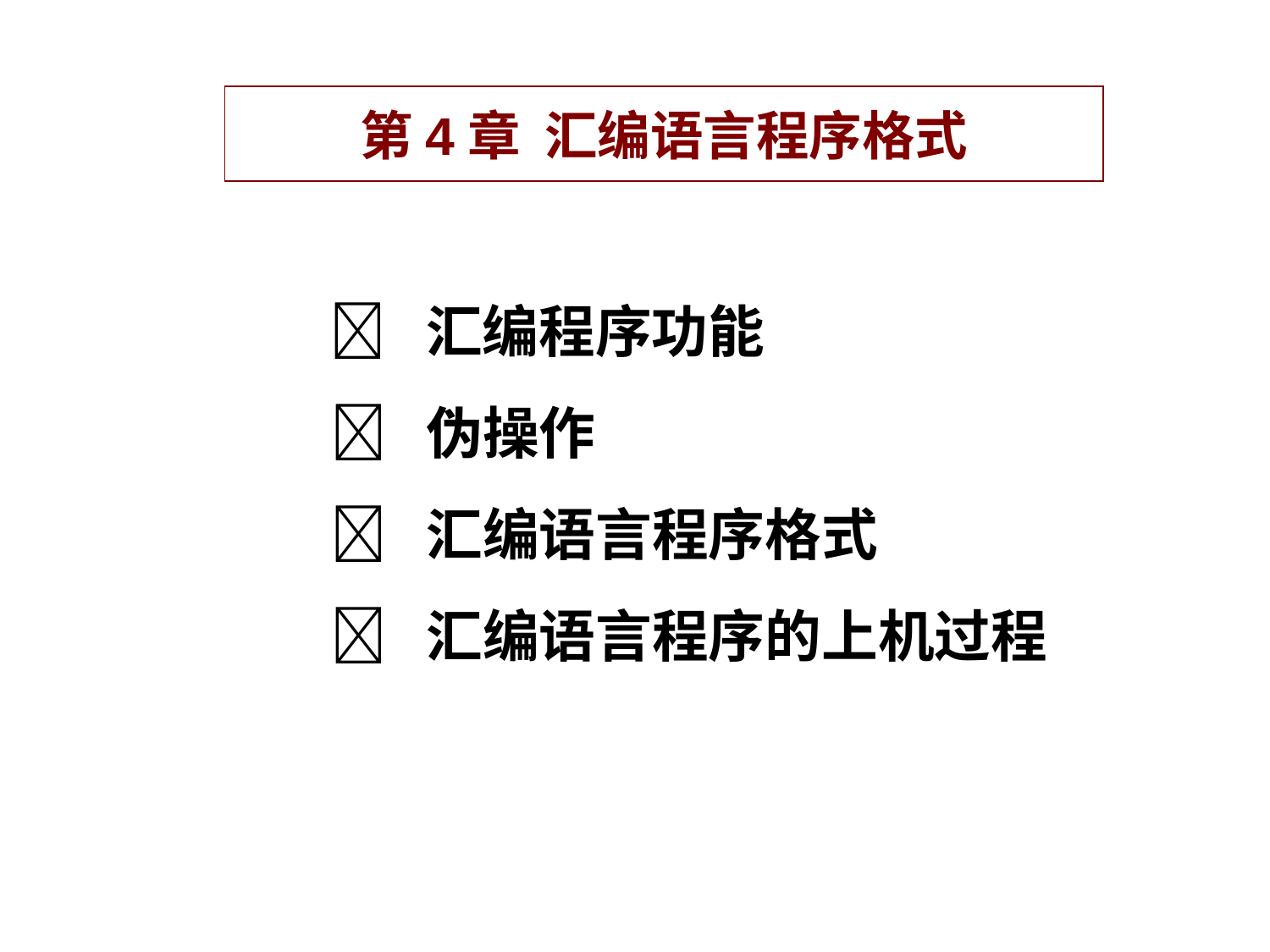

第4章  汇编语言程序格式
 •  汇编程序功能
 •  伪操作
 •  汇编语言程序格式
 •  汇编语言程序的上机过程